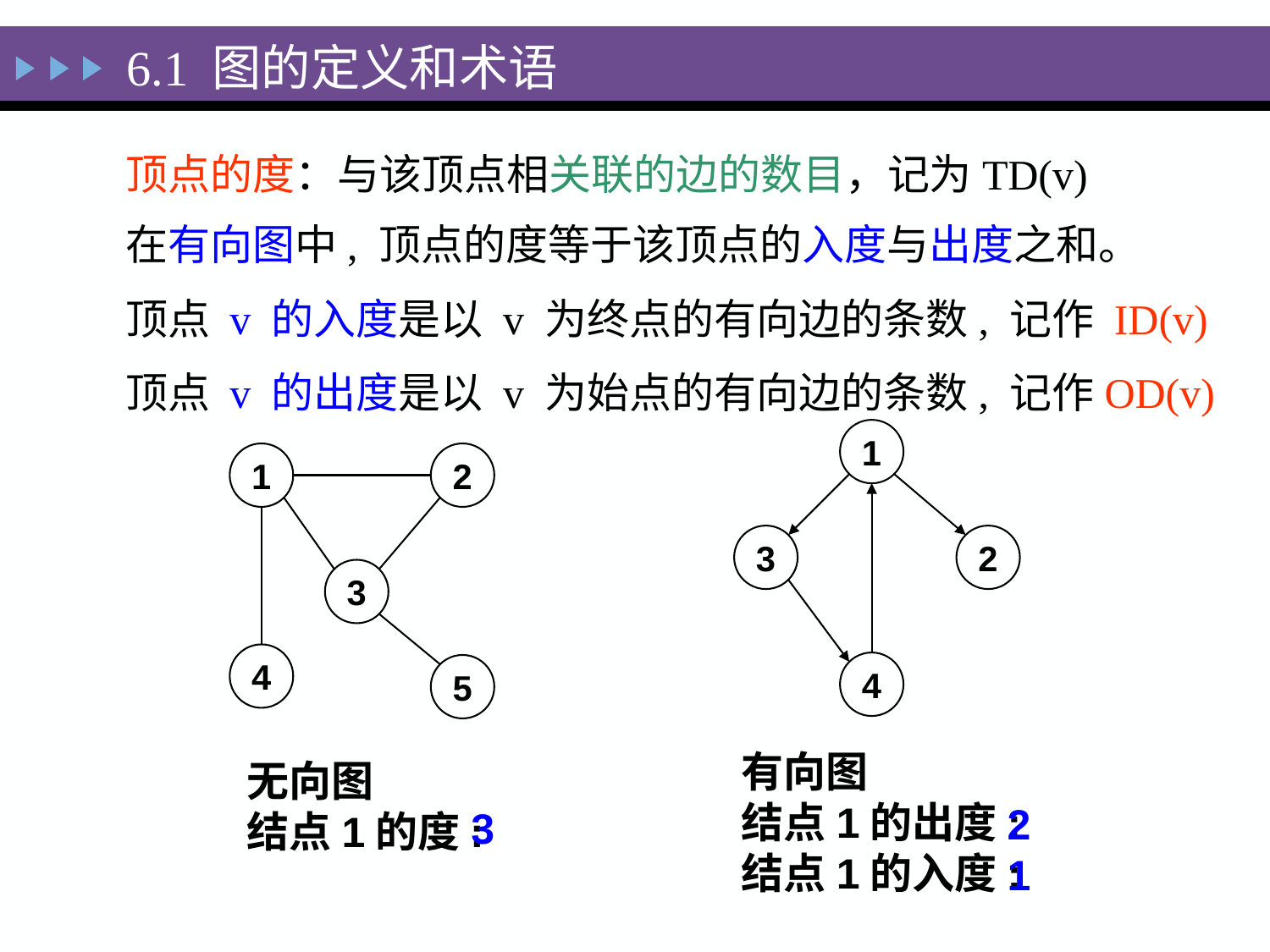

6.1 图的定义和术语
顶点的度：与该顶点相关联的边的数目，记为TD(v)
在有向图中, 顶点的度等于该顶点的入度与出度之和。
顶点 v 的入度是以 v 为终点的有向边的条数, 记作 ID(v)
顶点 v 的出度是以 v 为始点的有向边的条数, 记作OD(v)
1
1
2
3
2
3
4
4
5
有向图
结点1的出度:
结点1的入度:
无向图
结点1的度:
2
3
1